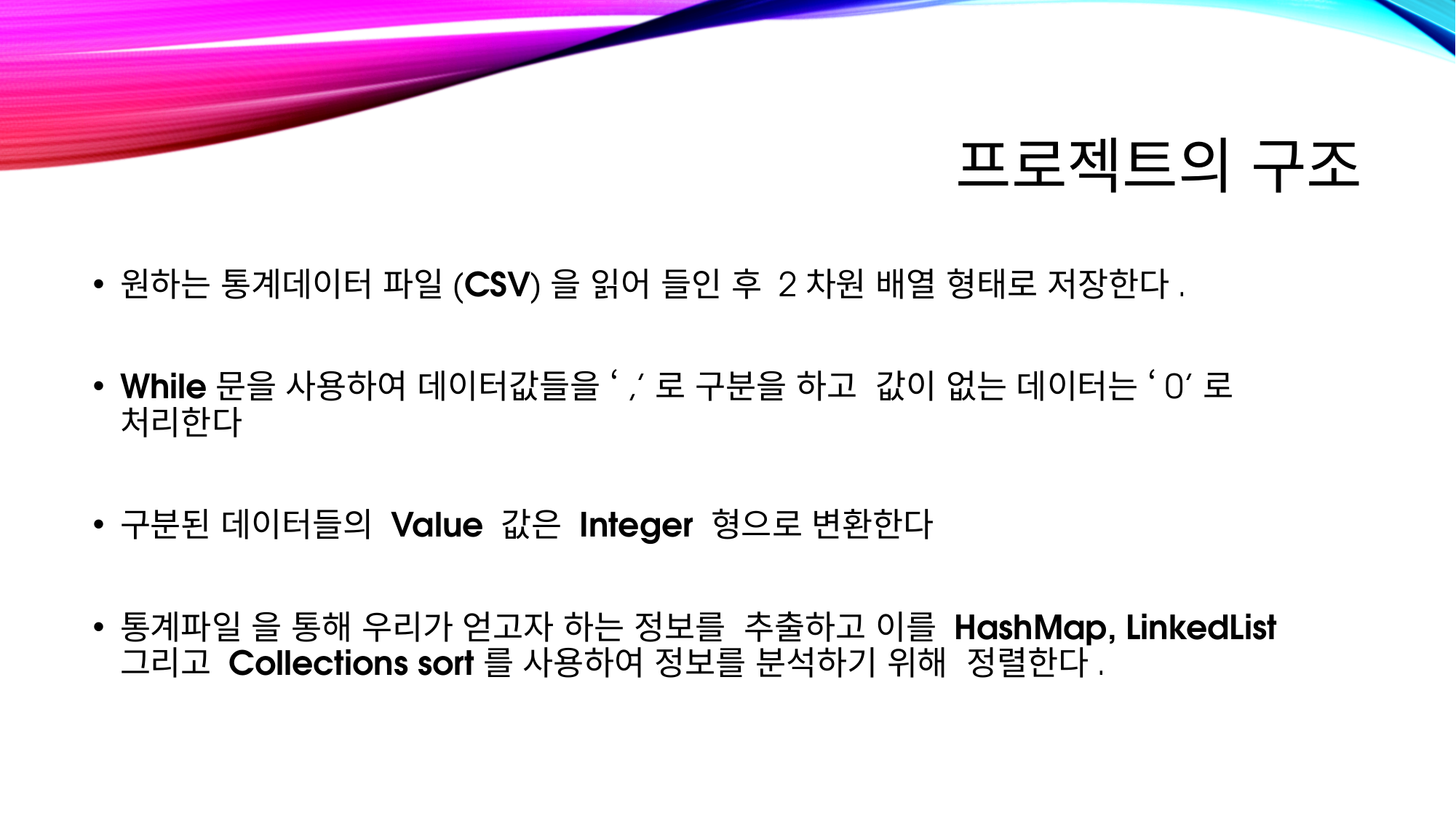

# 프로젝트의 구조
원하는 통계데이터 파일(CSV)을 읽어 들인 후 2차원 배열 형태로 저장한다.

While문을 사용하여 데이터값들을 ‘,’로 구분을 하고  값이 없는 데이터는 ‘0’로 처리한다

구분된 데이터들의 Value 값은 Integer 형으로 변환한다

통계파일 을 통해 우리가 얻고자 하는 정보를  추출하고 이를 HashMap, LinkedList 그리고 Collections sort를 사용하여 정보를 분석하기 위해  정렬한다.